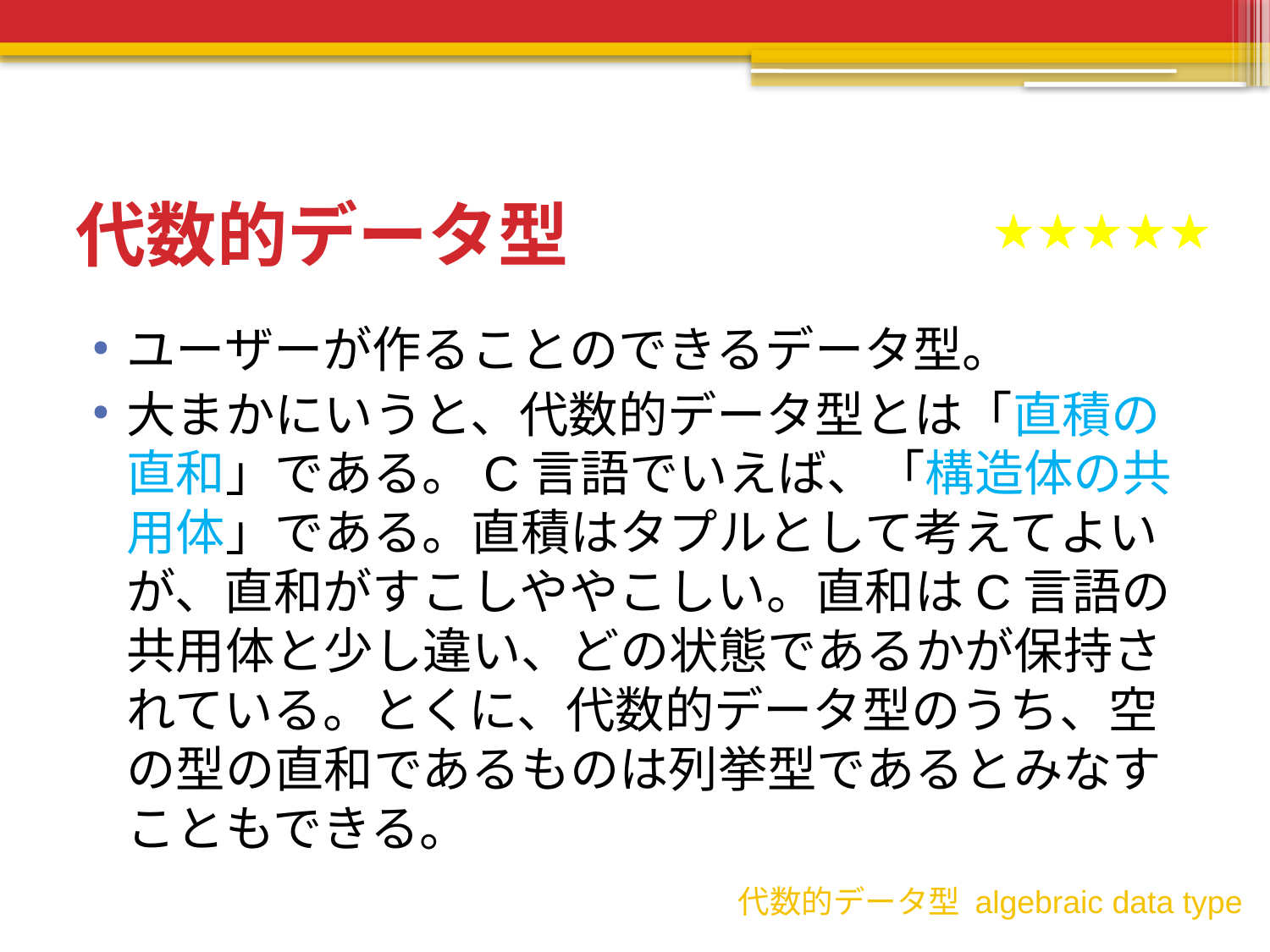

# 代数的データ型
★★★★★
ユーザーが作ることのできるデータ型。
大まかにいうと、代数的データ型とは「直積の直和」である。C言語でいえば、「構造体の共用体」である。直積はタプルとして考えてよいが、直和がすこしややこしい。直和はC言語の共用体と少し違い、どの状態であるかが保持されている。とくに、代数的データ型のうち、空の型の直和であるものは列挙型であるとみなすこともできる。
代数的データ型 algebraic data type